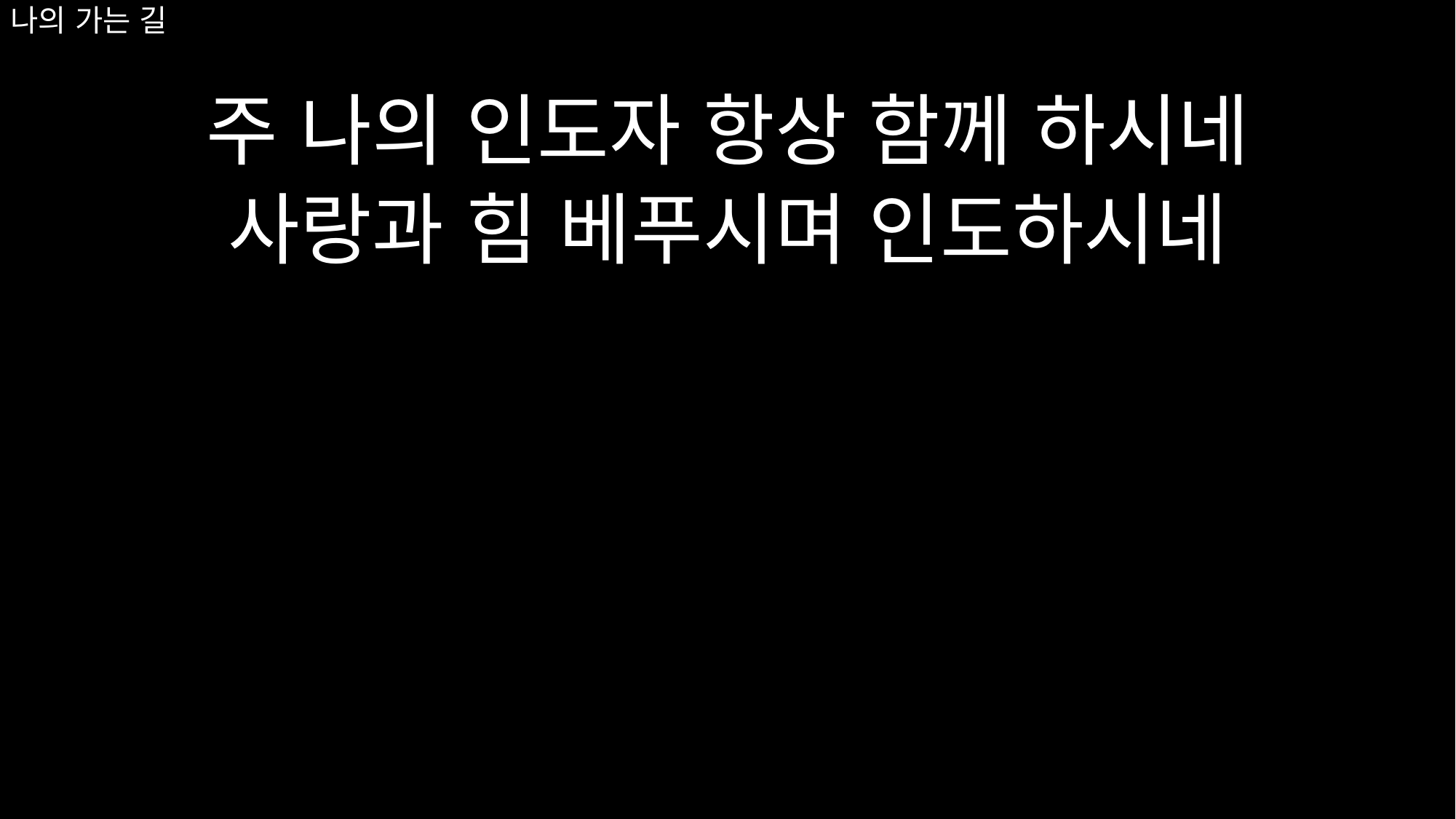

주 나의 인도자 항상 함께 하시네
사랑과 힘 베푸시며 인도하시네

# 나의 가는 길